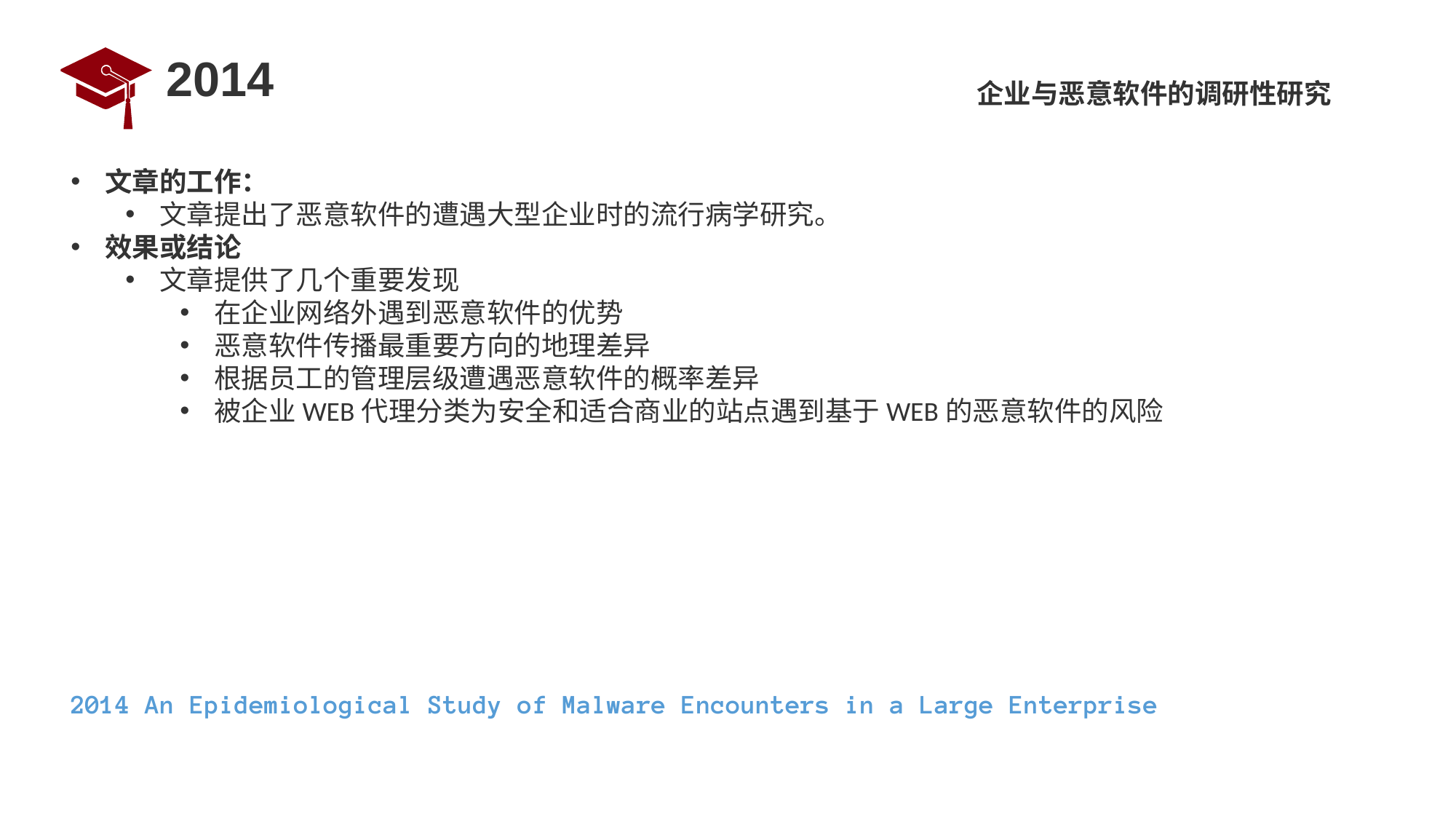

# 2014
企业与恶意软件的调研性研究
文章的工作：
文章提出了恶意软件的遭遇大型企业时的流行病学研究。
效果或结论
文章提供了几个重要发现
在企业网络外遇到恶意软件的优势
恶意软件传播最重要方向的地理差异
根据员工的管理层级遭遇恶意软件的概率差异
被企业WEB代理分类为安全和适合商业的站点遇到基于WEB的恶意软件的风险
2014 An Epidemiological Study of Malware Encounters in a Large Enterprise